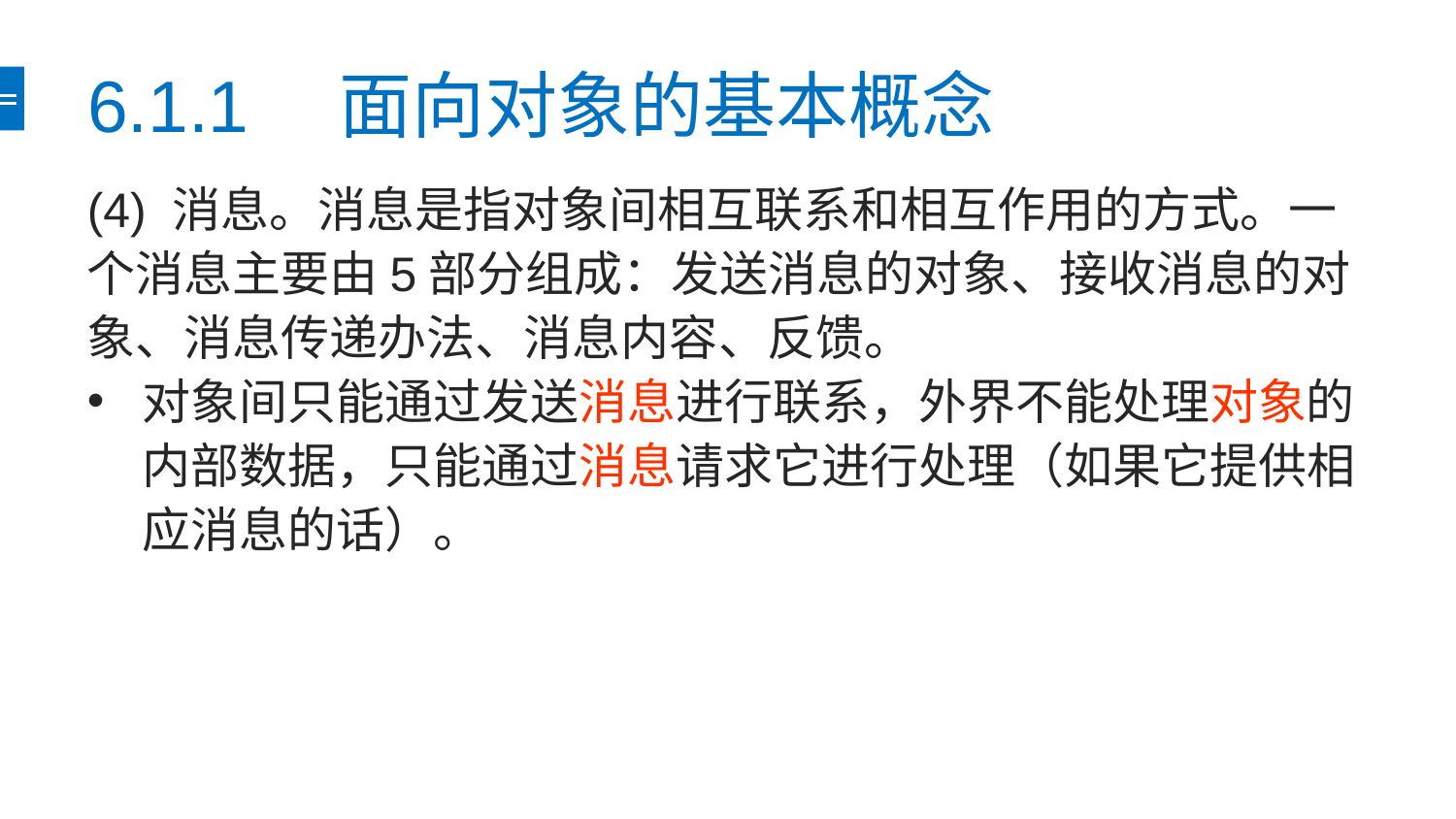

# 6.1.1　面向对象的基本概念
(4) 消息。消息是指对象间相互联系和相互作用的方式。一个消息主要由5部分组成：发送消息的对象、接收消息的对象、消息传递办法、消息内容、反馈。
对象间只能通过发送消息进行联系，外界不能处理对象的内部数据，只能通过消息请求它进行处理（如果它提供相应消息的话）。